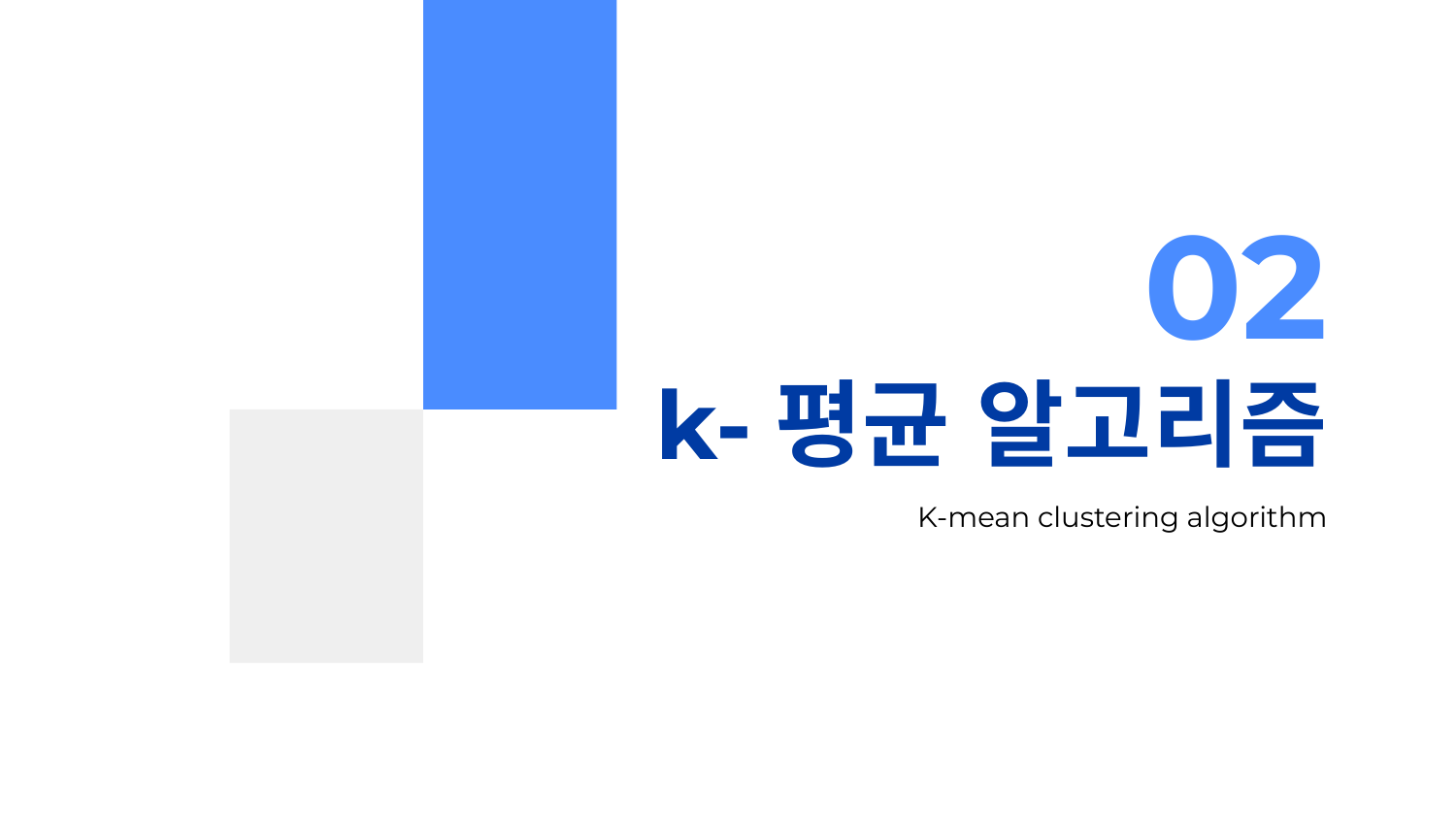

02
# k-평균 알고리즘
K-mean clustering algorithm